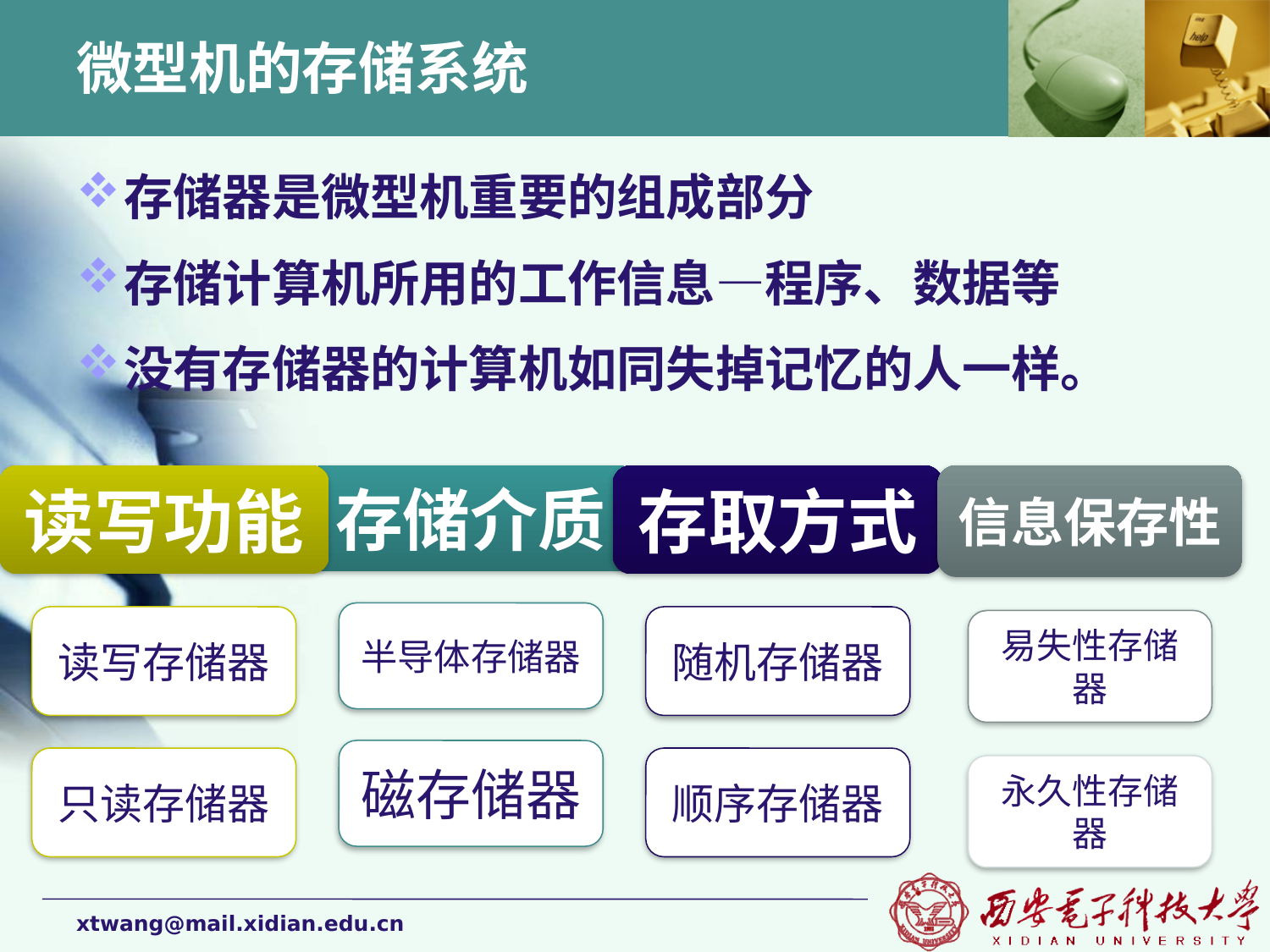

# 微型机的存储系统
存储器是微型机重要的组成部分
存储计算机所用的工作信息—程序、数据等
没有存储器的计算机如同失掉记忆的人一样。
读写功能
读写存储器
只读存储器
存储介质
半导体存储器
磁存储器
存取方式
随机存储器
顺序存储器
信息保存性
易失性存储器
永久性存储器
xtwang@mail.xidian.edu.cn